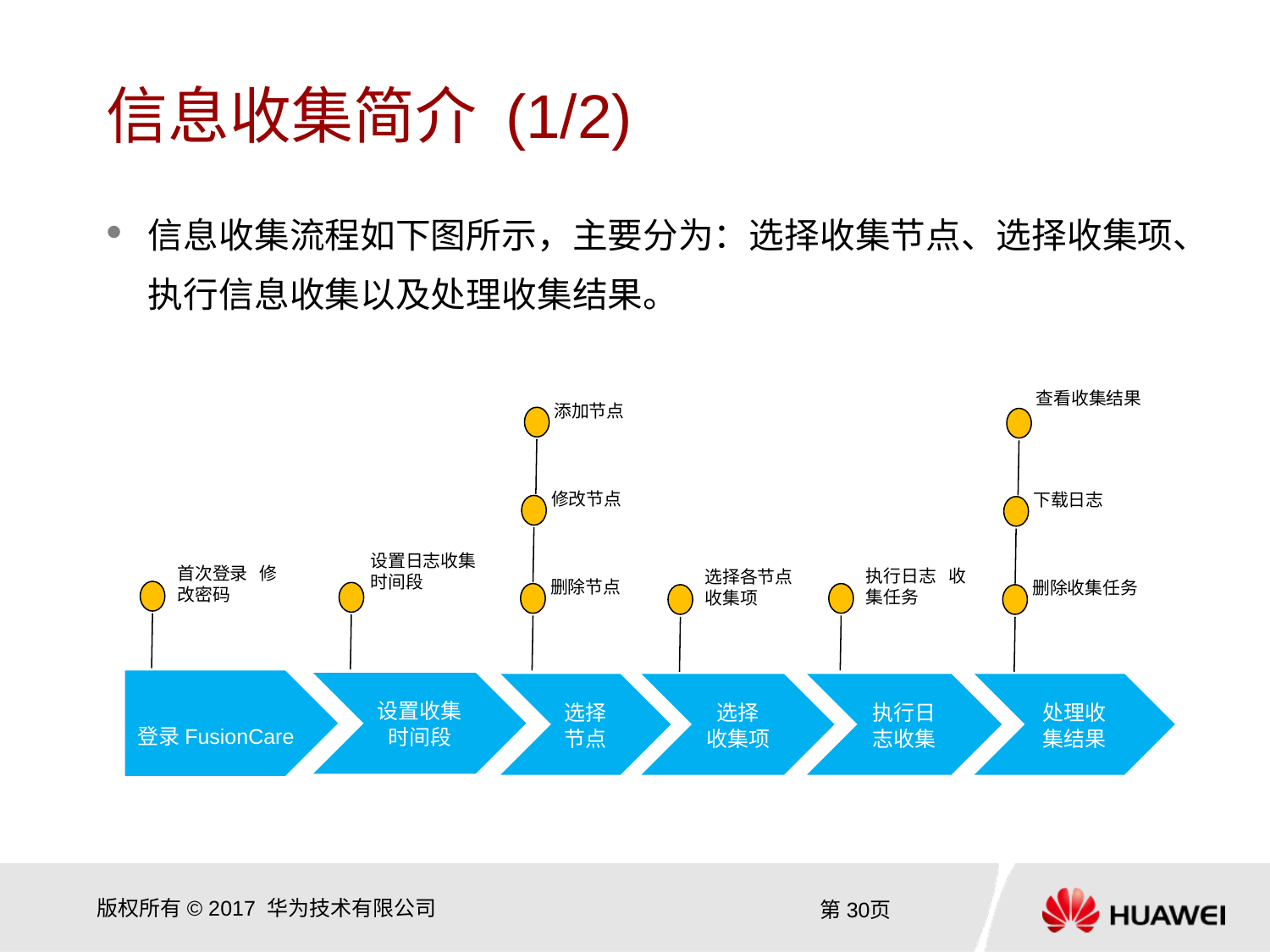

# 信息收集简介 (1/2)
信息收集流程如下图所示，主要分为：选择收集节点、选择收集项、执行信息收集以及处理收集结果。
查看收集结果
添加节点

修改节点
下载日志

设置日志收集时间段
首次登录   修改密码
执行日志   收集任务
选择各节点 收集项
删除节点
删除收集任务

登录FusionCare
设置收集时间段
选择节点
选择
收集项
执行日志收集
处理收集结果